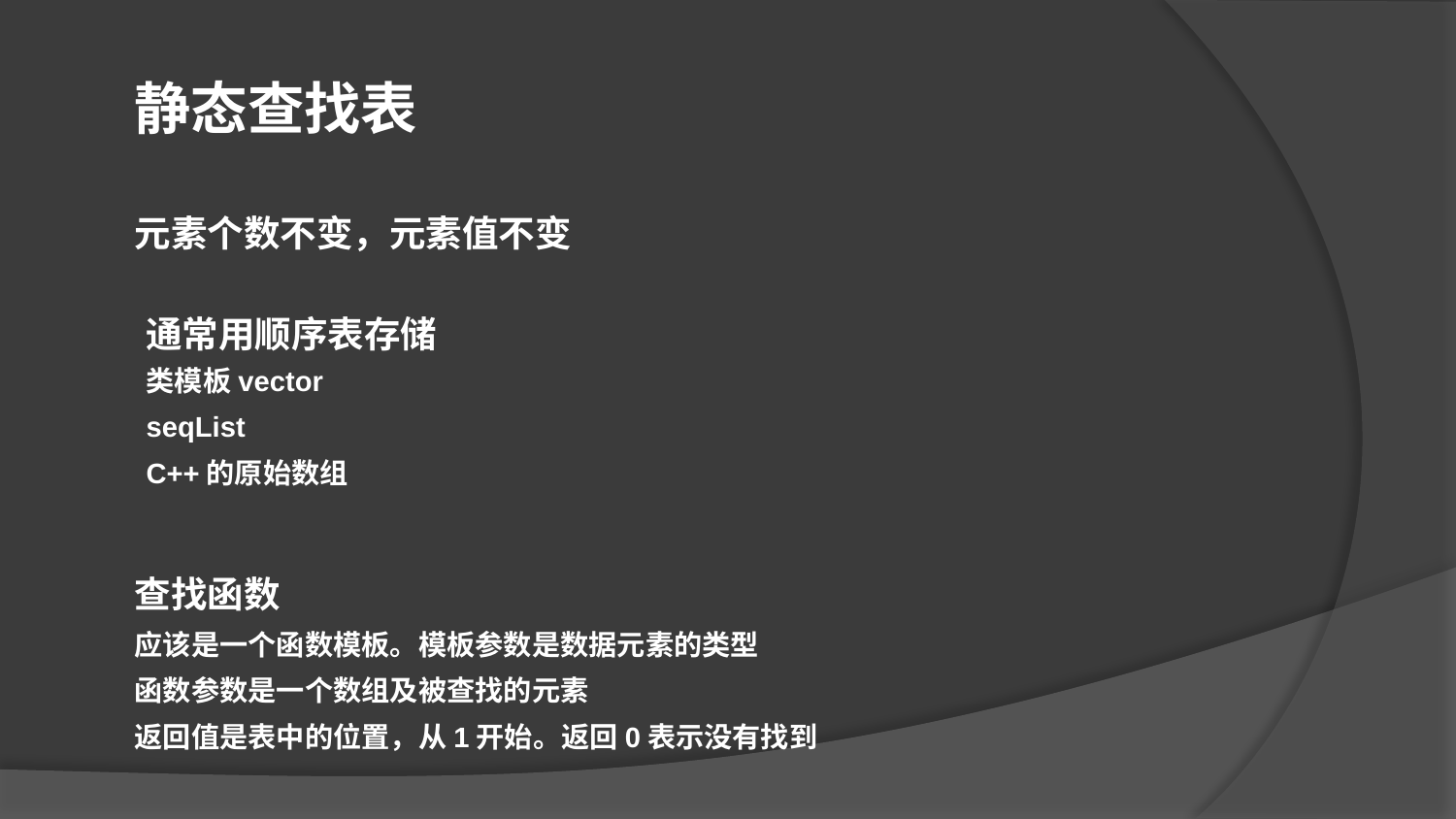

静态查找表
元素个数不变，元素值不变
通常用顺序表存储
类模板vector
seqList
C++的原始数组
查找函数
应该是一个函数模板。模板参数是数据元素的类型
函数参数是一个数组及被查找的元素
返回值是表中的位置，从1开始。返回0表示没有找到